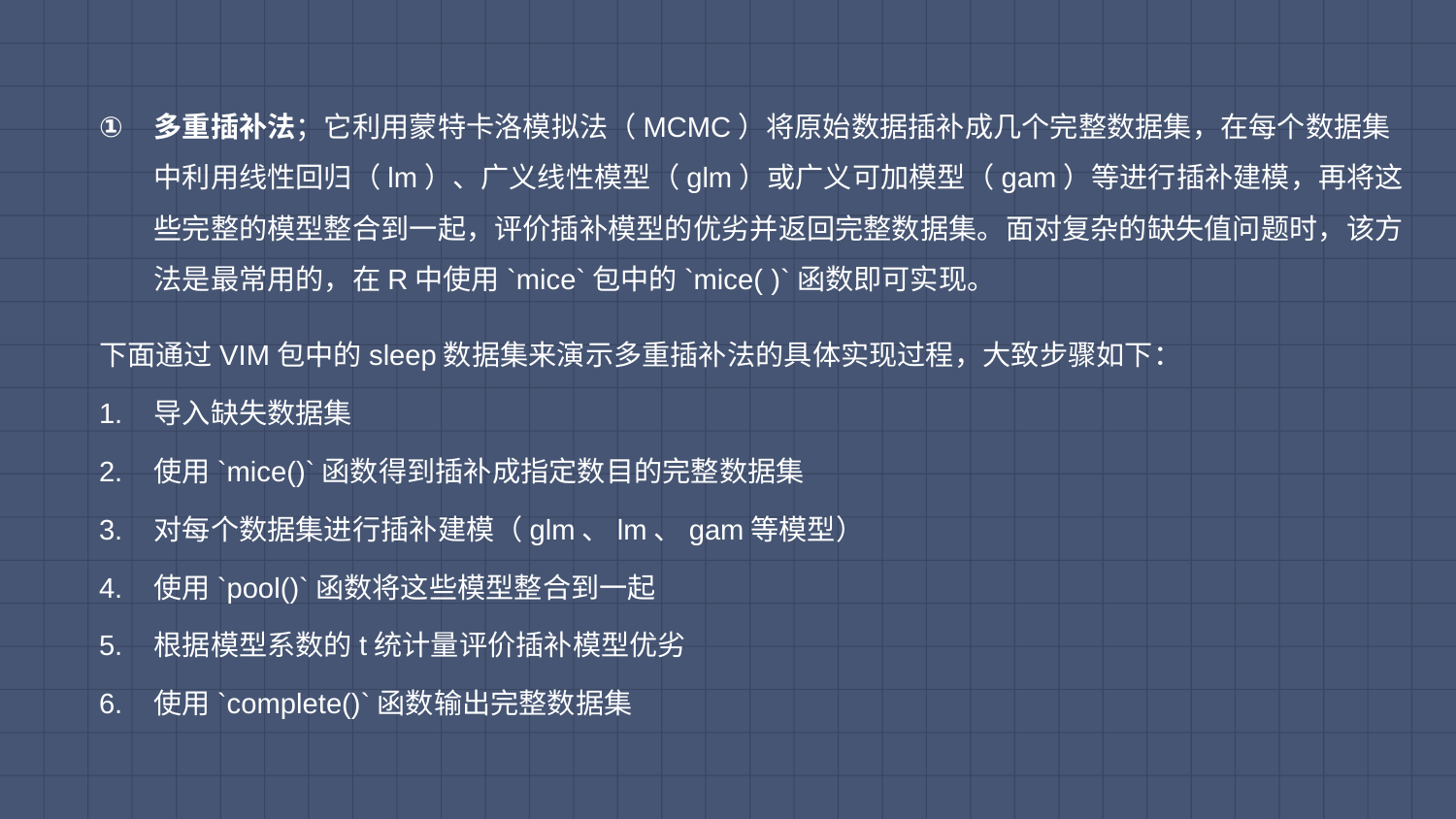

多重插补法；它利用蒙特卡洛模拟法（MCMC）将原始数据插补成几个完整数据集，在每个数据集中利用线性回归（lm）、广义线性模型（glm）或广义可加模型（gam）等进行插补建模，再将这些完整的模型整合到一起，评价插补模型的优劣并返回完整数据集。面对复杂的缺失值问题时，该方法是最常用的，在R中使用`mice`包中的`mice( )`函数即可实现。
	下面通过VIM包中的sleep数据集来演示多重插补法的具体实现过程，大致步骤如下：
导入缺失数据集
使用`mice()`函数得到插补成指定数目的完整数据集
对每个数据集进行插补建模（glm、lm、gam等模型）
使用`pool()`函数将这些模型整合到一起
根据模型系数的t统计量评价插补模型优劣
使用`complete()`函数输出完整数据集